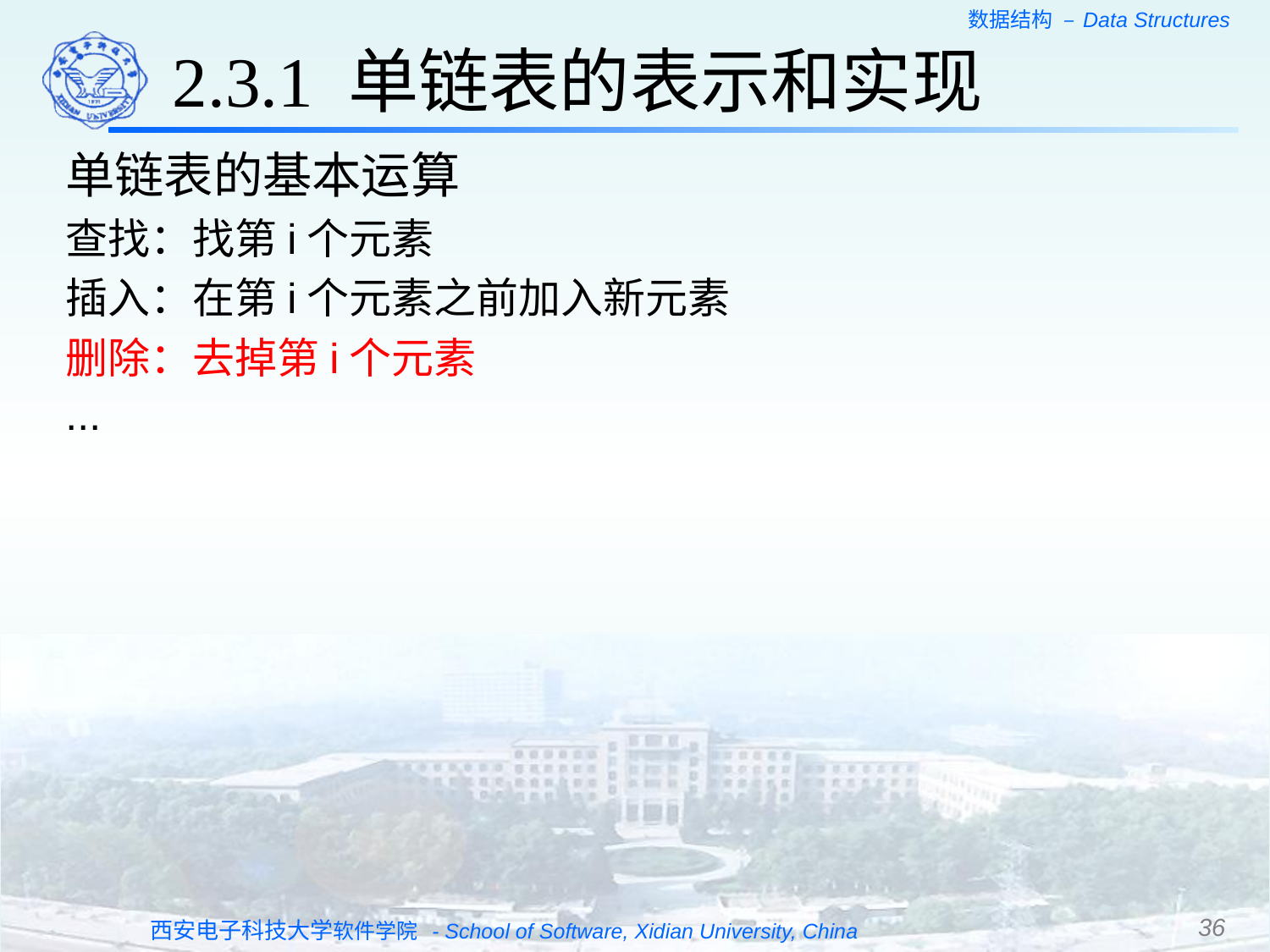

2.3.1 单链表的表示和实现
单链表的基本运算
查找：找第i个元素
插入：在第i个元素之前加入新元素
删除：去掉第i个元素
...
36